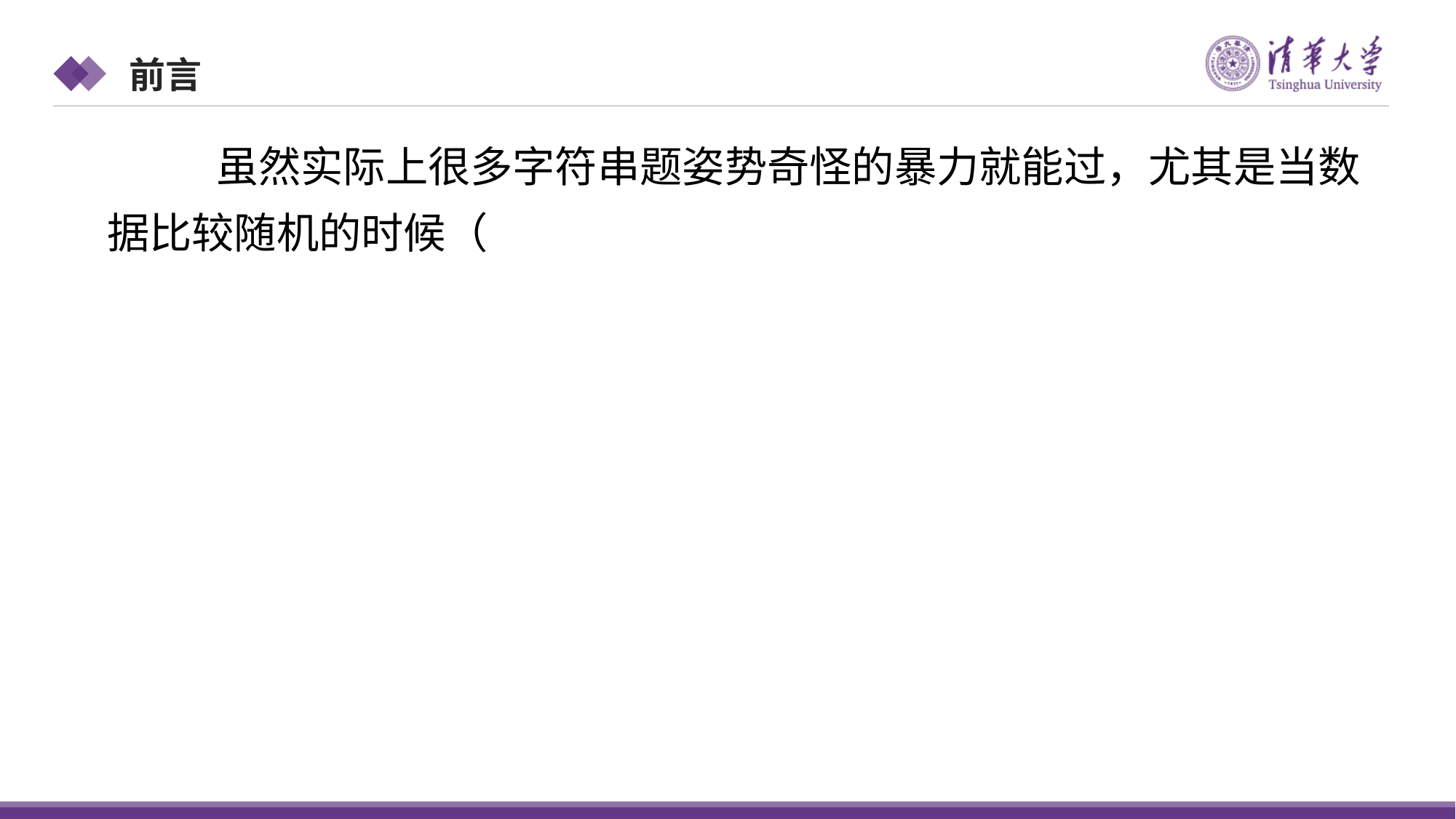

前言
	虽然实际上很多字符串题姿势奇怪的暴力就能过，尤其是当数据比较随机的时候（